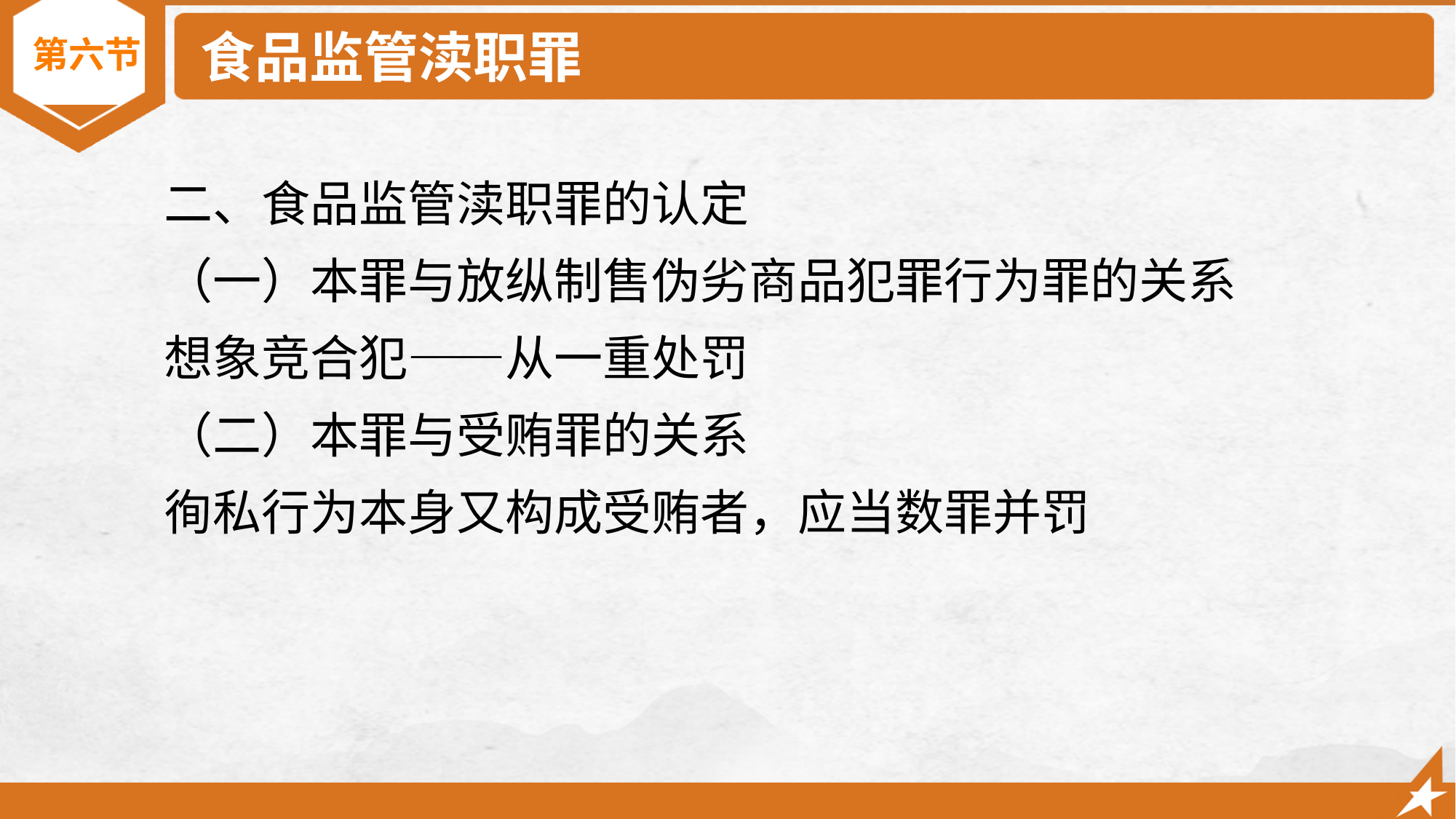

# 食品监管渎职罪
第六节
二、食品监管渎职罪的认定
（一）本罪与放纵制售伪劣商品犯罪行为罪的关系
想象竞合犯——从一重处罚
（二）本罪与受贿罪的关系
徇私行为本身又构成受贿者，应当数罪并罚